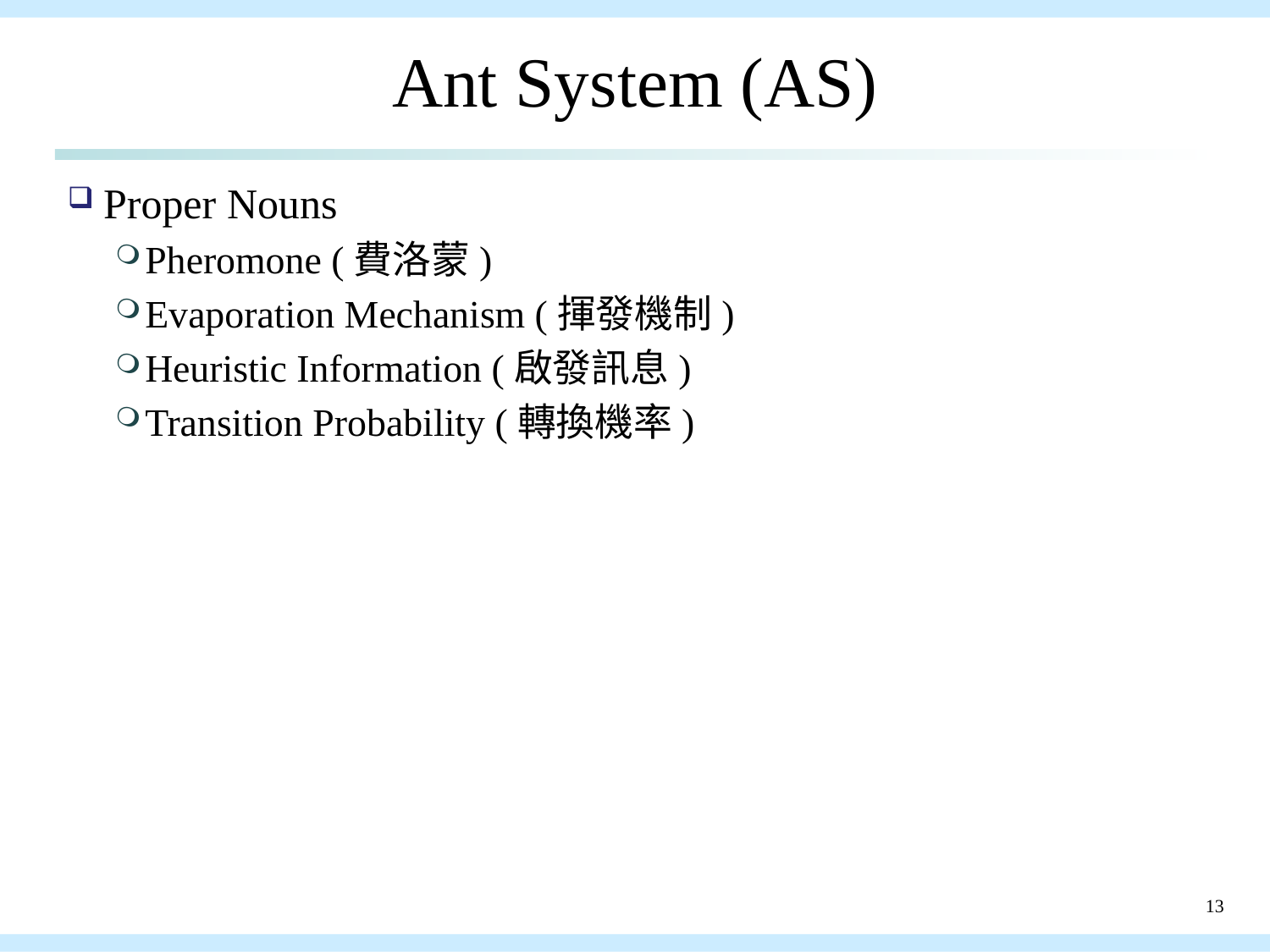

# Ant System (AS)
Proper Nouns
Pheromone (費洛蒙)
Evaporation Mechanism (揮發機制)
Heuristic Information (啟發訊息)
Transition Probability (轉換機率)

13